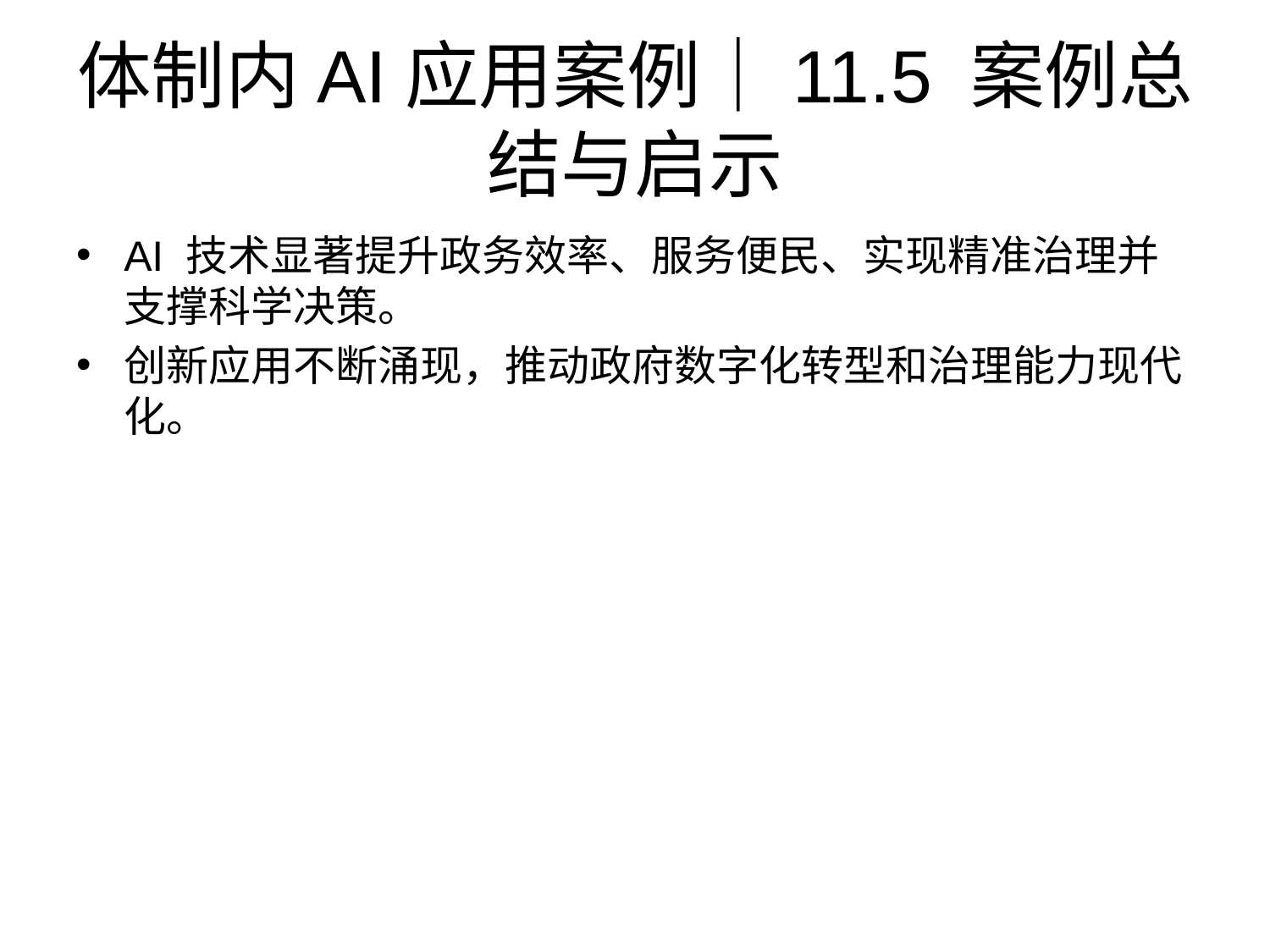

# 体制内AI应用案例｜11.5 案例总结与启示
AI 技术显著提升政务效率、服务便民、实现精准治理并支撑科学决策。
创新应用不断涌现，推动政府数字化转型和治理能力现代化。